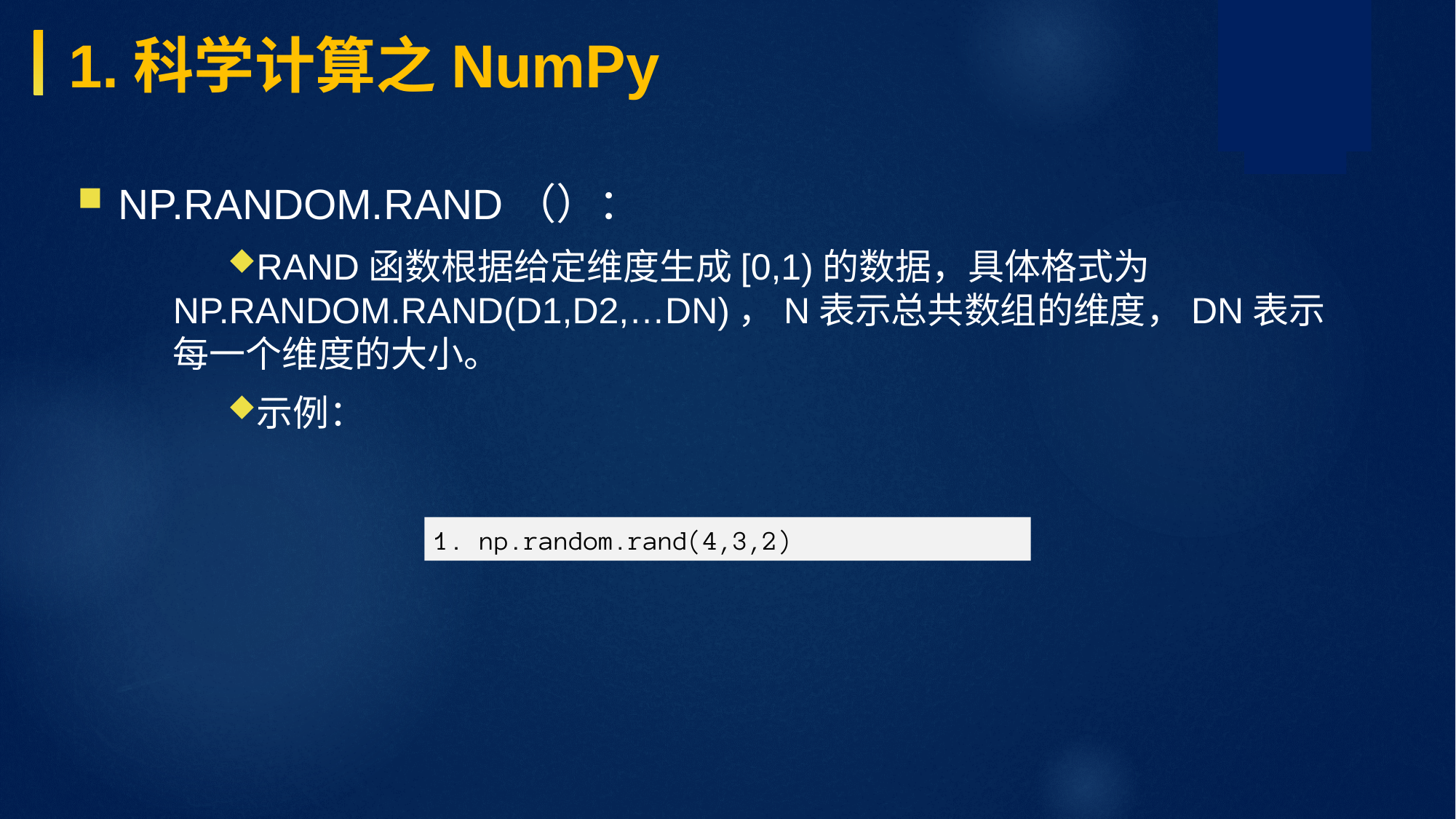

1.科学计算之NumPy
np.random.rand（）：
rand函数根据给定维度生成[0,1)的数据，具体格式为np.random.rand(d1,d2,…dn)，n表示总共数组的维度，dn表示每一个维度的大小。
示例：

1. np.random.rand(4,3,2)